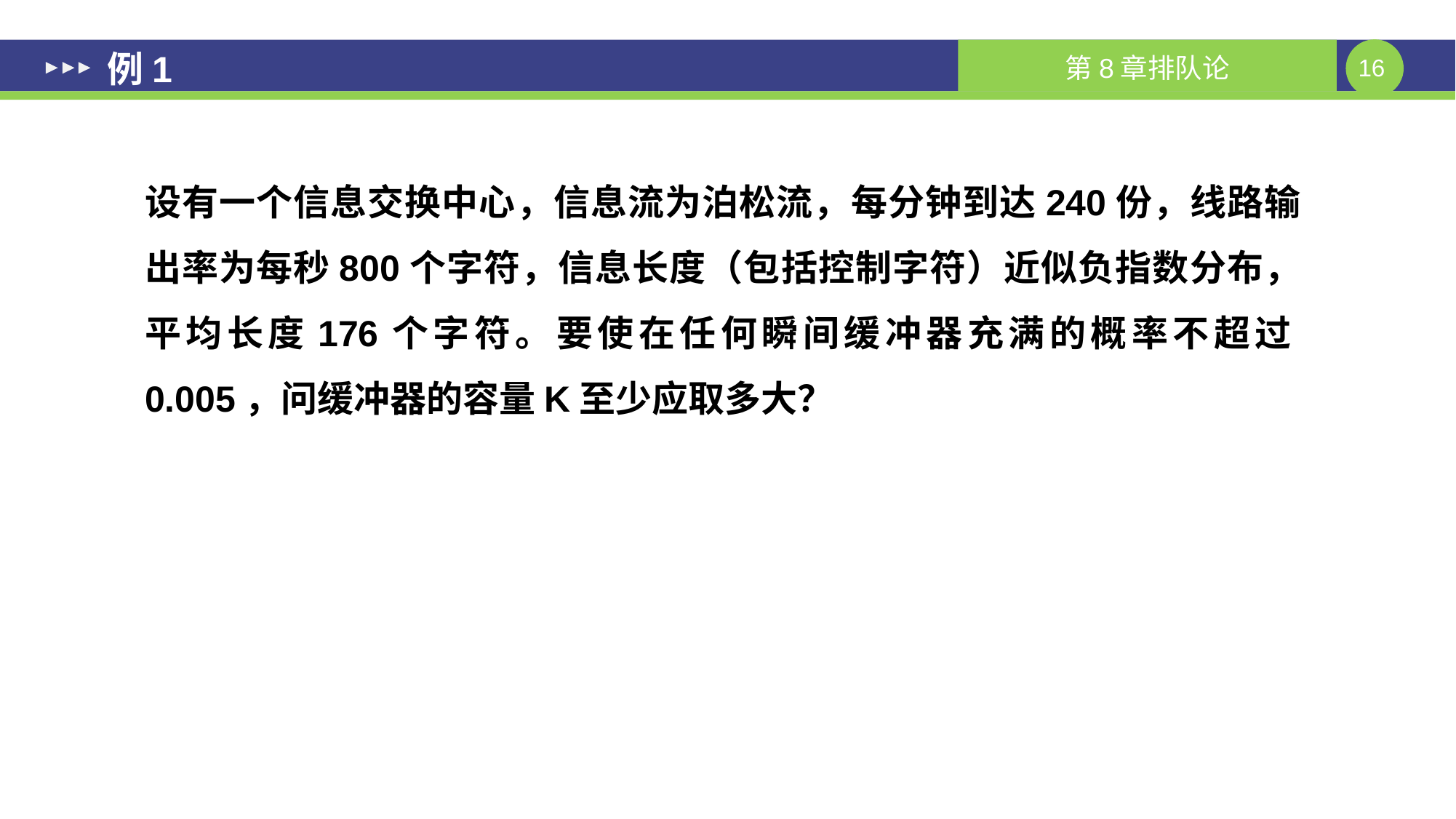

# 例1
     设有一个信息交换中心，信息流为泊松流，每分钟到达240份，线路输出率为每秒800个字符，信息长度（包括控制字符）近似负指数分布，平均长度176个字符。要使在任何瞬间缓冲器充满的概率不超过0.005，问缓冲器的容量K至少应取多大？